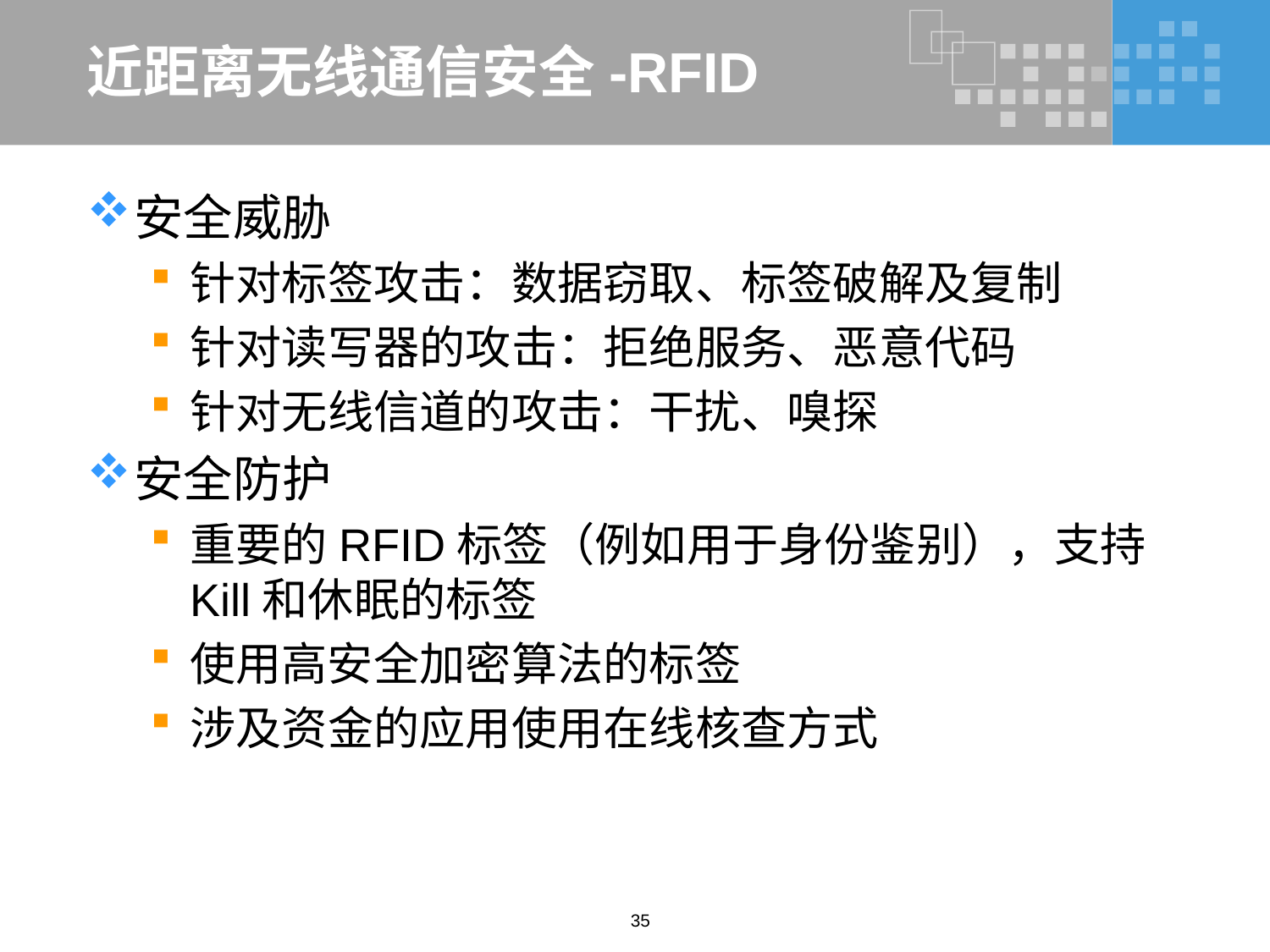

# 近距离无线通信安全-RFID
安全威胁
针对标签攻击：数据窃取、标签破解及复制
针对读写器的攻击：拒绝服务、恶意代码
针对无线信道的攻击：干扰、嗅探
安全防护
重要的RFID标签（例如用于身份鉴别），支持Kill和休眠的标签
使用高安全加密算法的标签
涉及资金的应用使用在线核查方式
35